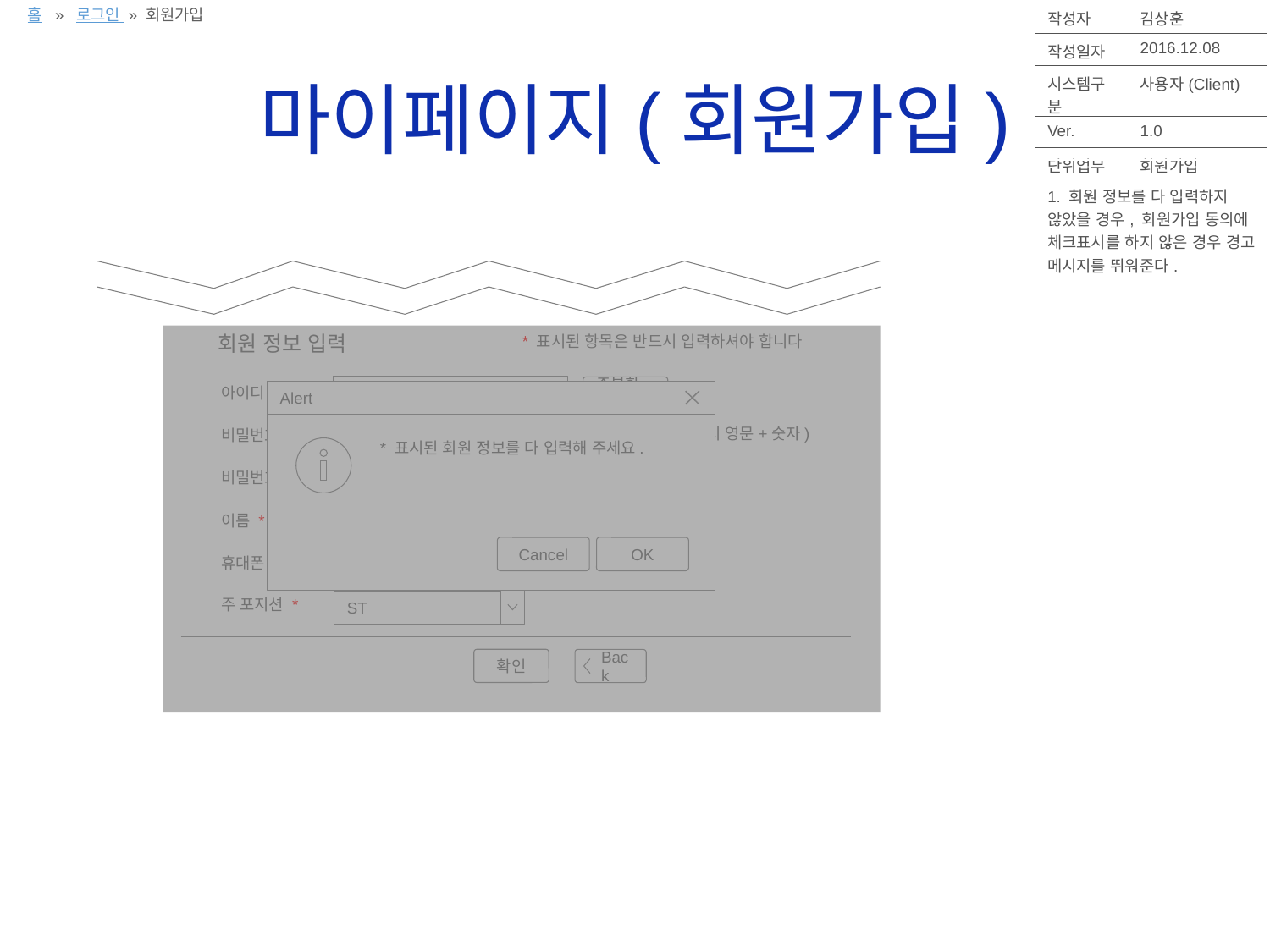

홈  »  로그인 » 회원가입
| 작성자 | 김상훈 |
| --- | --- |
| 작성일자 | 2016.12.08 |
| 시스템구분 | 사용자(Client) |
| Ver. | 1.0 |
| 단위업무 | 회원가입 |
# 마이페이지(회원가입)
| 1. 회원 정보를 다 입력하지 않았을 경우, 회원가입 동의에 체크표시를 하지 않은 경우 경고 메시지를 뛰워준다. |
| --- |

회원 정보 입력
* 표시된 항목은 반드시 입력하셔야 합니다

아이디 *
중복확인
Alert

* 표시된 회원 정보를 다 입력해 주세요.

Cancel
OK

비밀번호 *

비밀번호확인 *
8자 이상 (정식 런칭시 영문+숫자)

이름 *

휴대폰 번호*
주 포지션 *
ST

확인
Back